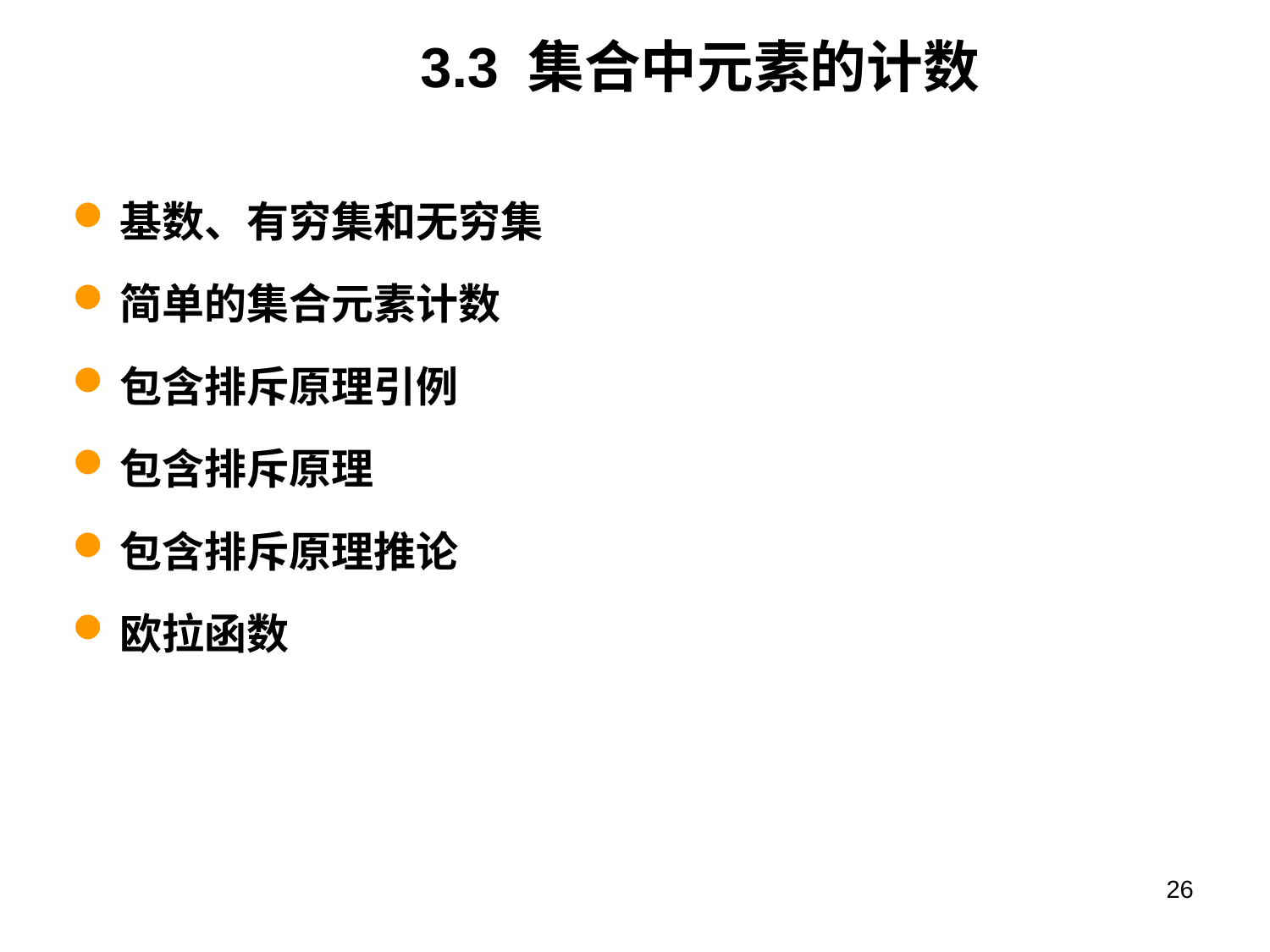

# 3.3 集合中元素的计数
基数、有穷集和无穷集
简单的集合元素计数
包含排斥原理引例
包含排斥原理
包含排斥原理推论
欧拉函数
26